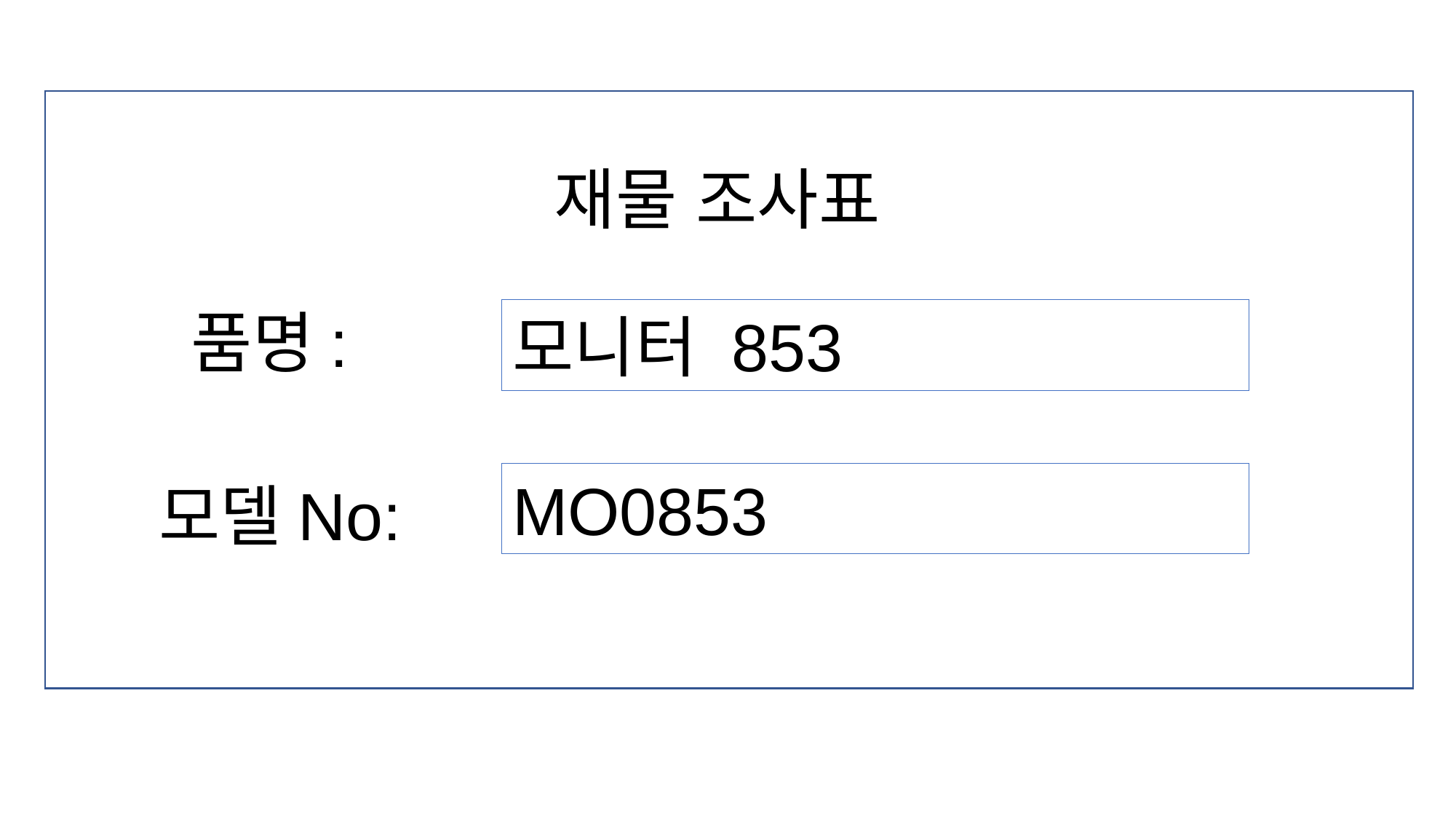

재물 조사표
품명:
모니터 853
MO0853
모델No: